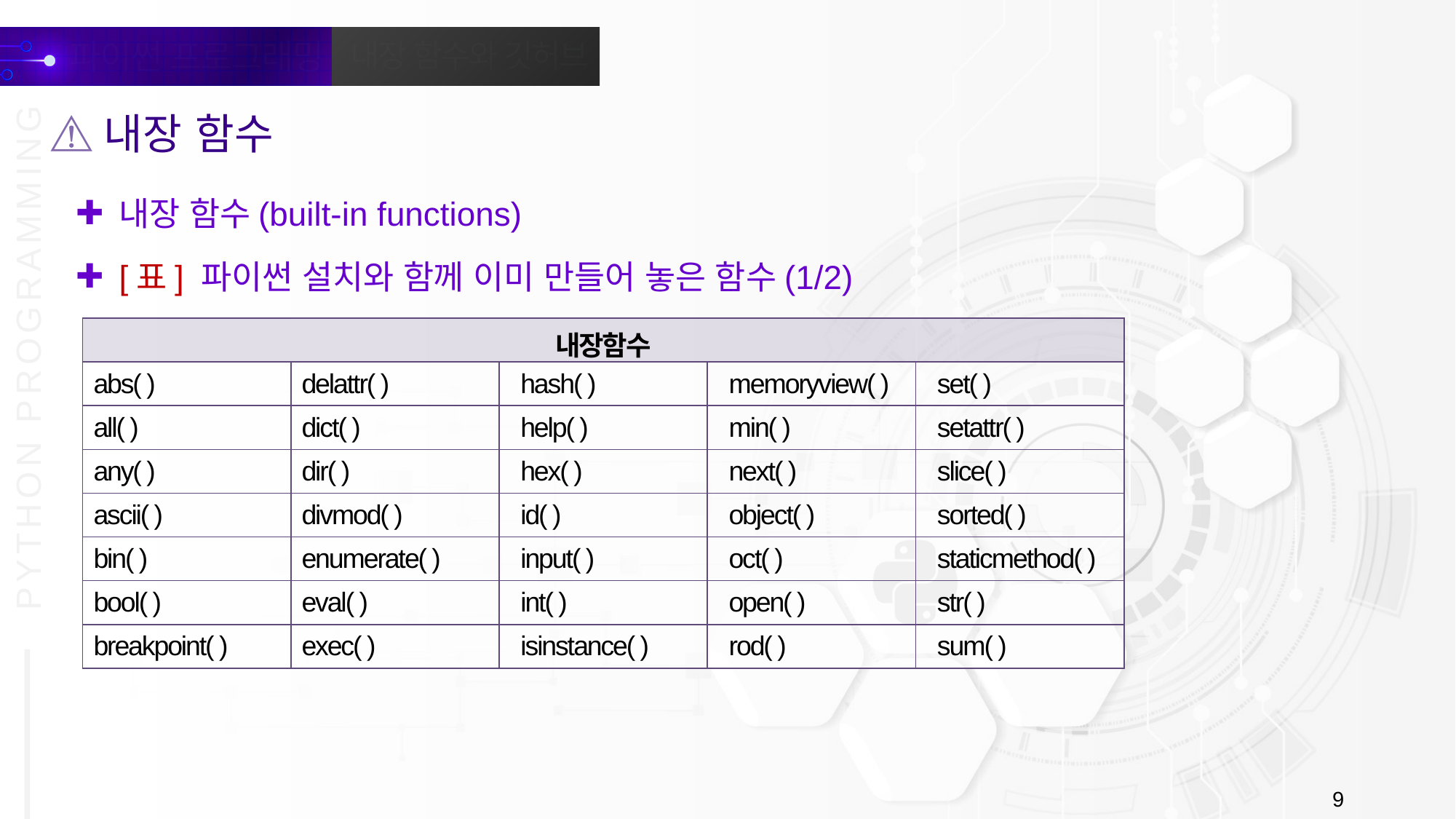

내장 함수
내장 함수(built-in functions)
[표] 파이썬 설치와 함께 이미 만들어 놓은 함수(1/2)
| 내장함수 |  |  |  |  |
| --- | --- | --- | --- | --- |
| abs( ) | delattr( ) | hash( ) | memoryview( ) | set( ) |
| all( ) | dict( ) | help( ) | min( ) | setattr( ) |
| any( ) | dir( ) | hex( ) | next( ) | slice( ) |
| ascii( ) | divmod( ) | id( ) | object( ) | sorted( ) |
| bin( ) | enumerate( ) | input( ) | oct( ) | staticmethod( ) |
| bool( ) | eval( ) | int( ) | open( ) | str( ) |
| breakpoint( ) | exec( ) | isinstance( ) | rod( ) | sum( ) |
9